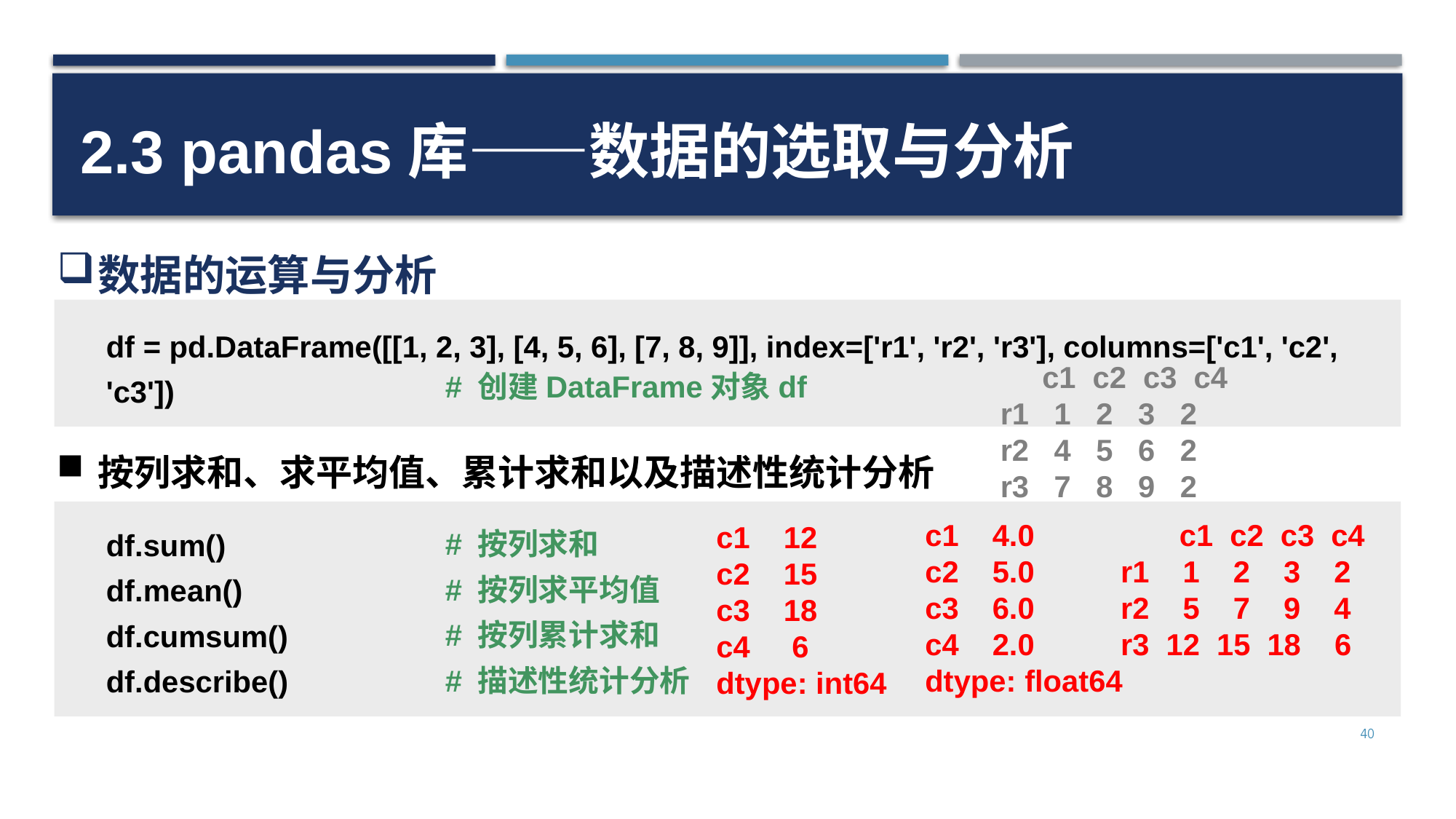

2.3 pandas库——数据的选取与分析
数据的运算与分析

df = pd.DataFrame([[1, 2, 3], [4, 5, 6], [7, 8, 9]], index=['r1', 'r2', 'r3'], columns=['c1', 'c2', 'c3'])
# 创建DataFrame对象df
     c1  c2  c3  c4
r1   1   2   3   2
r2   4   5   6   2
r3   7   8   9   2
按列求和、求平均值、累计求和以及描述性统计分析

# 按列求和
# 按列求平均值
# 按列累计求和
# 描述性统计分析
df.sum()
df.mean()
df.cumsum()
df.describe()
c1    4.0
c2    5.0
c3    6.0
c4    2.0
dtype: float64
       c1  c2  c3  c4
r1    1    2    3    2
r2    5    7    9    4
r3  12  15  18    6
c1    12
c2    15
c3    18
c4     6
dtype: int64
40